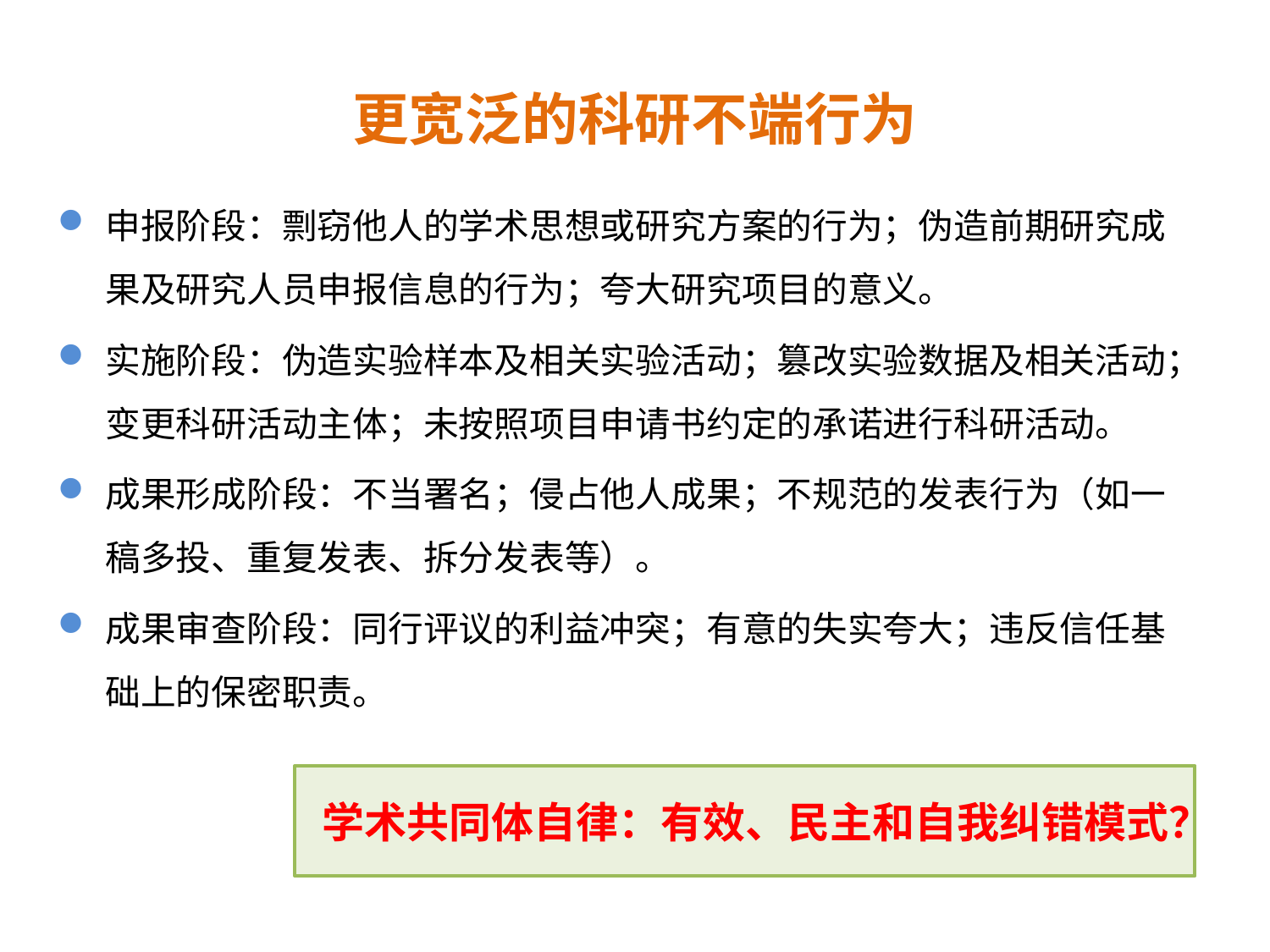

# 更宽泛的科研不端行为
申报阶段：剽窃他人的学术思想或研究方案的行为；伪造前期研究成果及研究人员申报信息的行为；夸大研究项目的意义。
实施阶段：伪造实验样本及相关实验活动；篡改实验数据及相关活动；变更科研活动主体；未按照项目申请书约定的承诺进行科研活动。
成果形成阶段：不当署名；侵占他人成果；不规范的发表行为（如一稿多投、重复发表、拆分发表等）。
成果审查阶段：同行评议的利益冲突；有意的失实夸大；违反信任基础上的保密职责。

学术共同体自律：有效、民主和自我纠错模式？